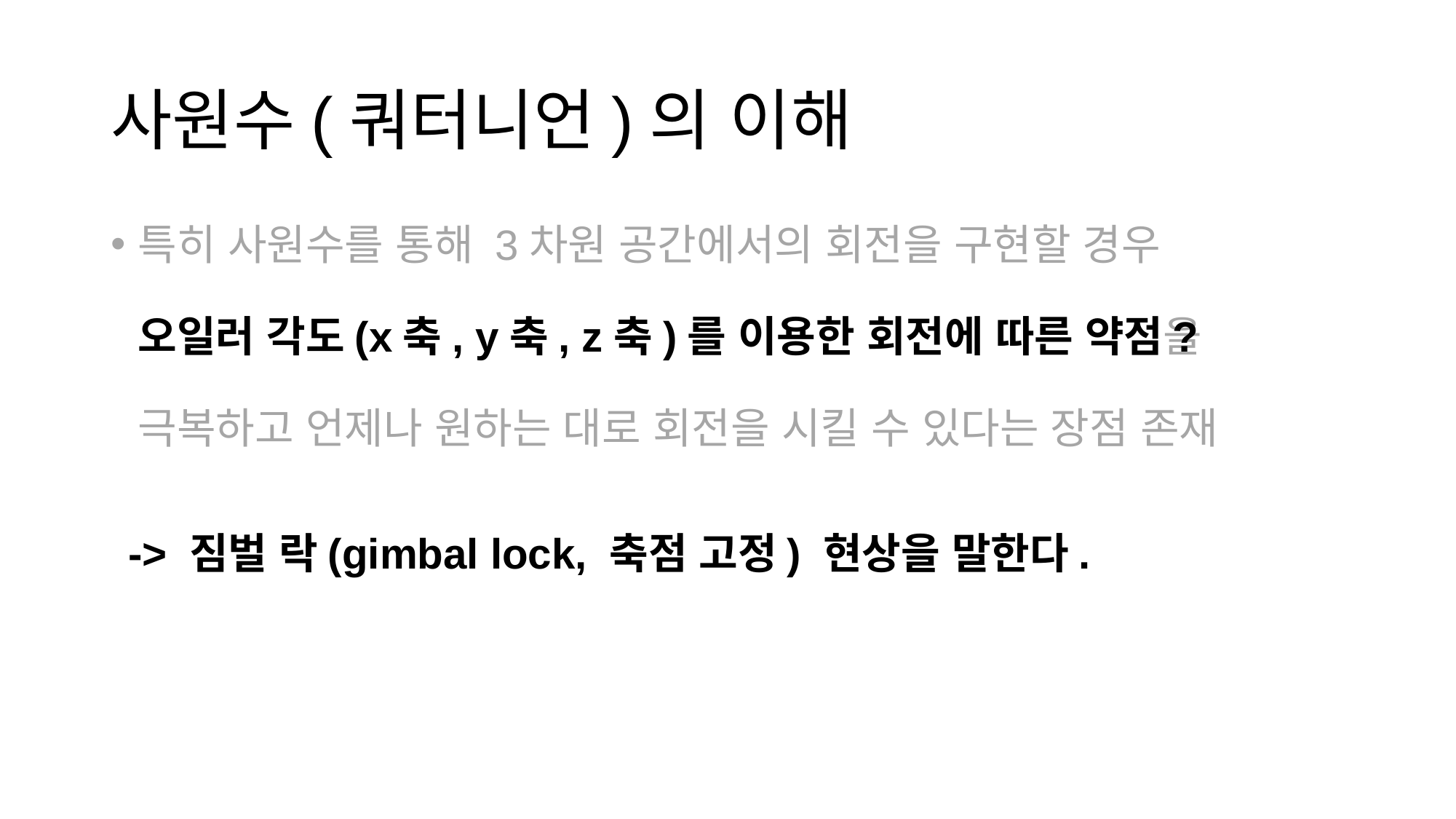

# 사원수(쿼터니언)의 이해
특히 사원수를 통해 3차원 공간에서의 회전을 구현할 경우
오일러 각도(x축, y축, z축)를 이용한 회전에 따른 약점을
극복하고 언제나 원하는 대로 회전을 시킬 수 있다는 장점 존재
?
-> 짐벌 락(gimbal lock, 축점 고정) 현상을 말한다.